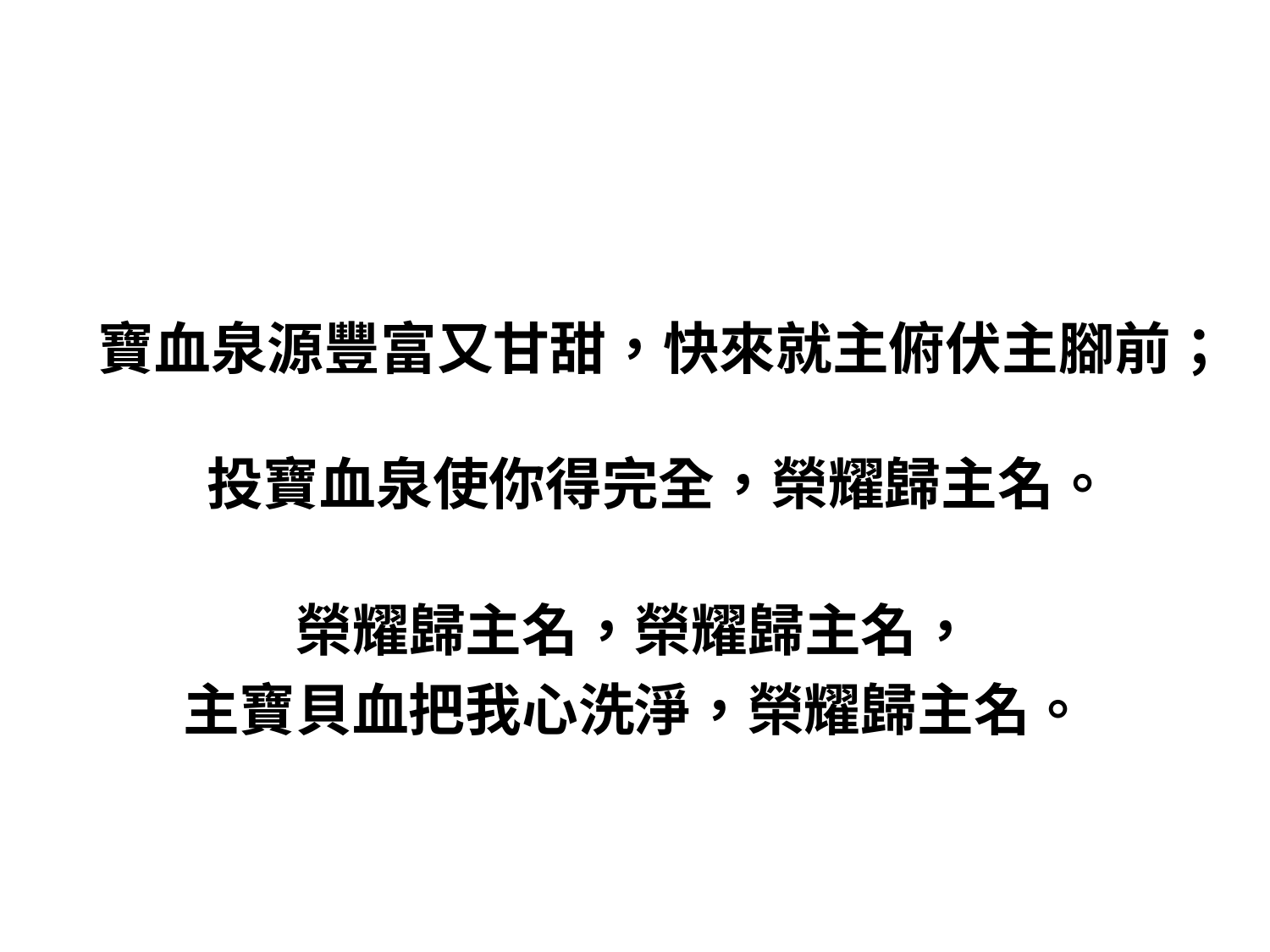

#
寶血泉源豐富又甘甜，快來就主俯伏主腳前；
投寶血泉使你得完全，榮耀歸主名。
榮耀歸主名，榮耀歸主名，
主寶貝血把我心洗淨，榮耀歸主名。